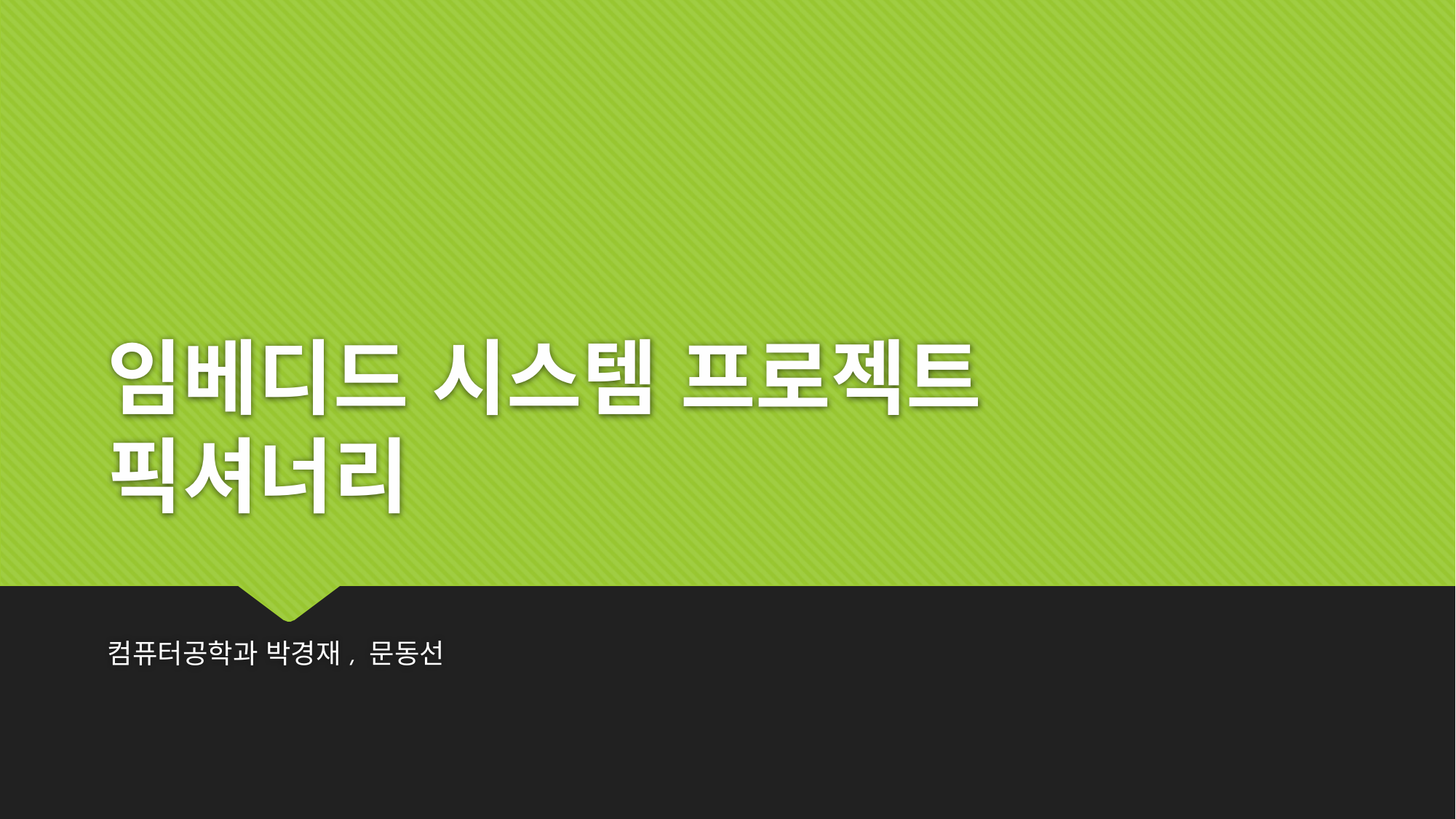

# 임베디드 시스템 프로젝트 픽셔너리
컴퓨터공학과 박경재, 문동선